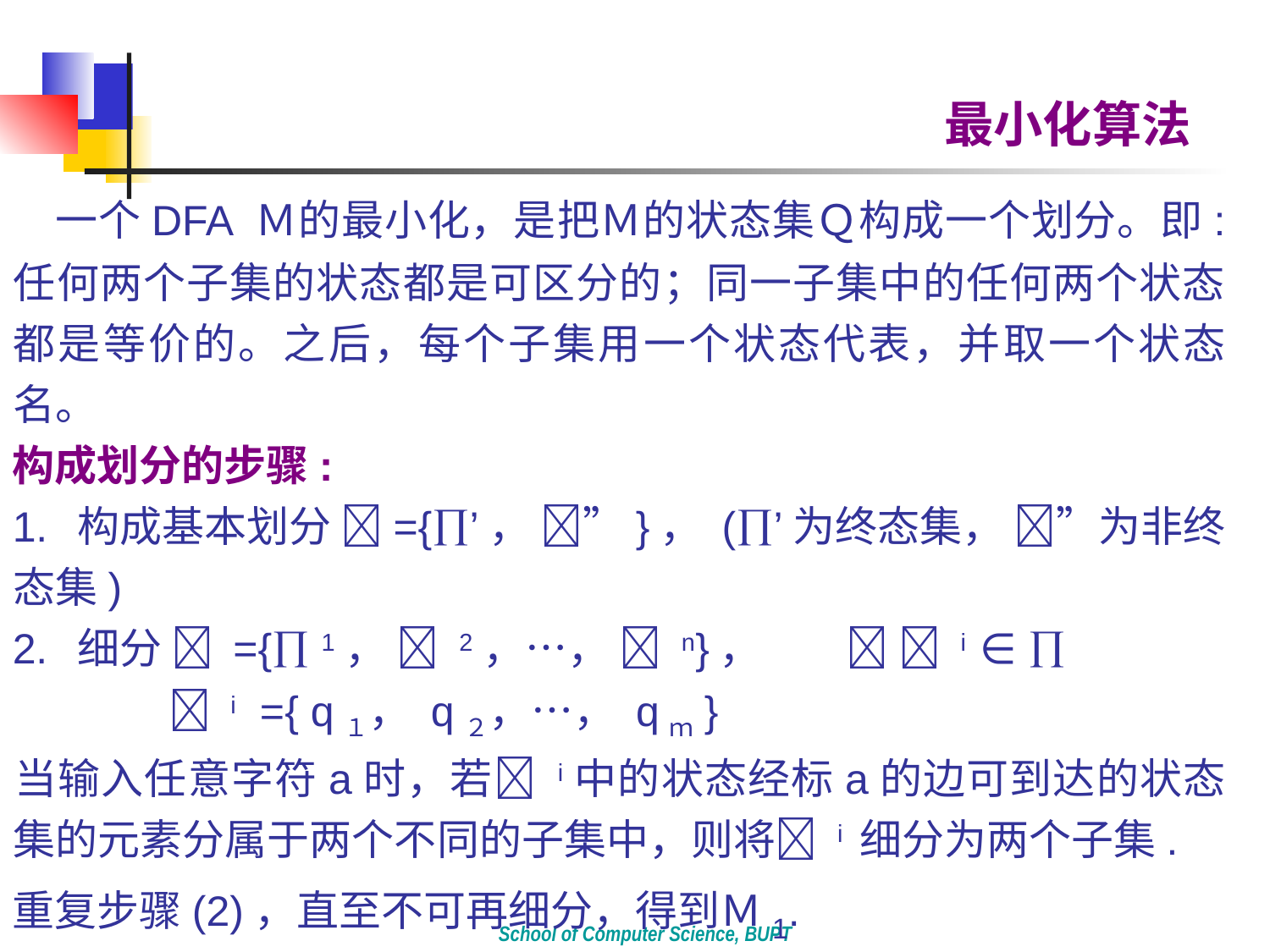

最小化算法
	   一个DFA Ｍ的最小化，是把Ｍ的状态集Ｑ构成一个划分。即: 任何两个子集的状态都是可区分的；同一子集中的任何两个状态都是等价的。之后，每个子集用一个状态代表，并取一个状态名。
构成划分的步骤:
  构成基本划分 ∏={∏’， ∏”}， (∏’为终态集， ∏”为非终态集)
  细分 ∏ ={∏ 1， ∏ 2，…， ∏ n}，　　∀ ∏ i  ∈ ∏
 　　　 ∏ i  ={ q１， q２，…， qｍ}
	当输入任意字符a时，若∏ i中的状态经标a的边可到达的状态集的元素分属于两个不同的子集中，则将∏ i 细分为两个子集.
重复步骤(2)，直至不可再细分，得到Ｍ1.
若Ｍ1中有不可达状态，将其删除，Ｍ1便是最小化的.

School of Computer Science, BUPT
4